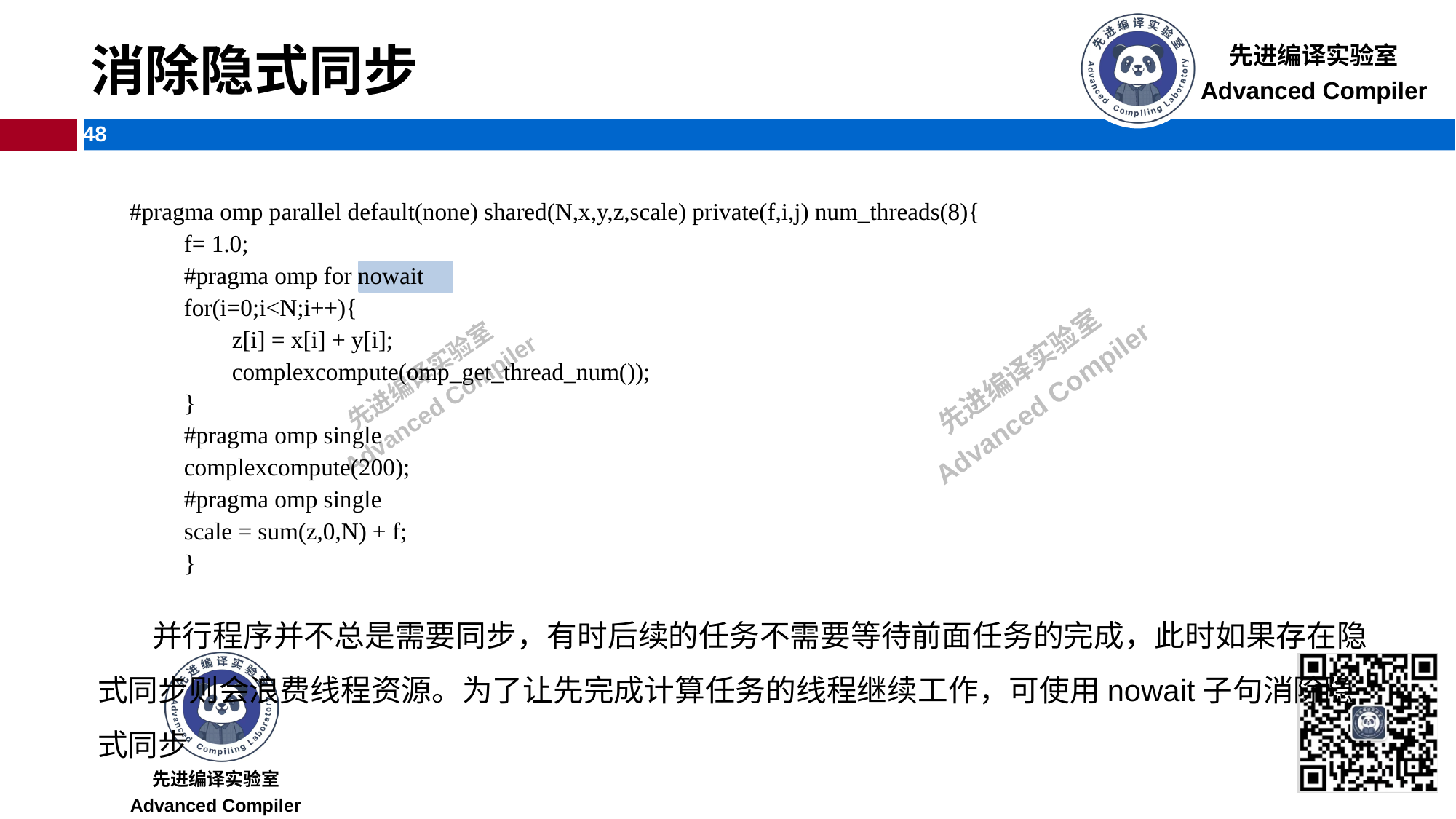

# 消除隐式同步
#pragma omp parallel default(none) shared(N,x,y,z,scale) private(f,i,j) num_threads(8){
	f= 1.0;
	#pragma omp for nowait
	for(i=0;i<N;i++){
	        z[i] = x[i] + y[i];
	        complexcompute(omp_get_thread_num());
	}
	#pragma omp single
	complexcompute(200);
	#pragma omp single
	scale = sum(z,0,N) + f;
	}

并行程序并不总是需要同步，有时后续的任务不需要等待前面任务的完成，此时如果存在隐式同步则会浪费线程资源。为了让先完成计算任务的线程继续工作，可使用nowait子句消除隐式同步